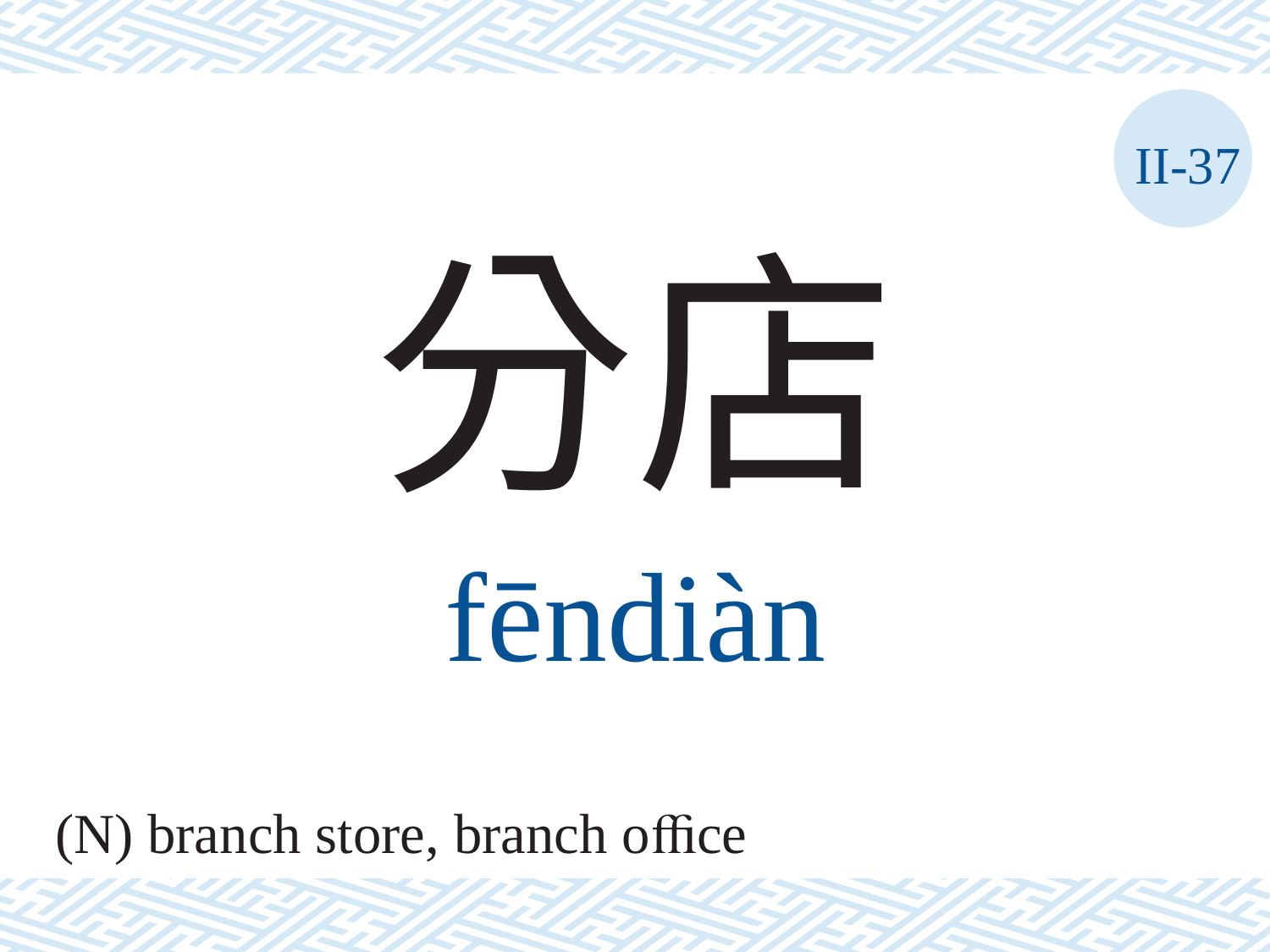

II-37
分店
fēndiàn
(N) branch store, branch oﬃce